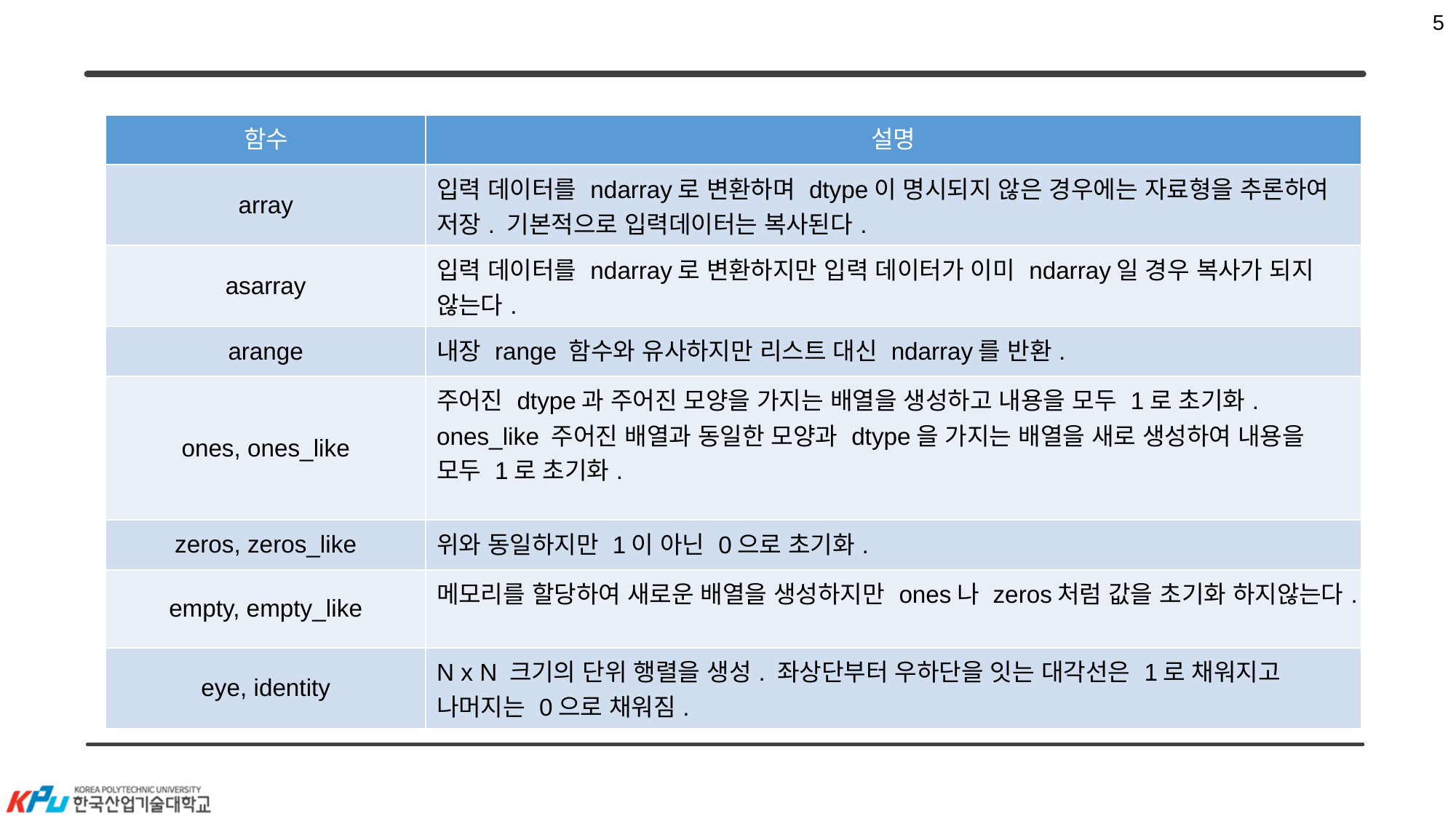

5

| 함수 | 설명 |
| --- | --- |
| array | 입력 데이터를 ndarray로 변환하며 dtype이 명시되지 않은 경우에는 자료형을 추론하여 저장. 기본적으로 입력데이터는 복사된다. |
| asarray | 입력 데이터를 ndarray로 변환하지만 입력 데이터가 이미 ndarray일 경우 복사가 되지 않는다. |
| arange | 내장 range 함수와 유사하지만 리스트 대신 ndarray를 반환. |
| ones, ones\_like | 주어진 dtype과 주어진 모양을 가지는 배열을 생성하고 내용을 모두 1로 초기화. ones\_like 주어진 배열과 동일한 모양과 dtype을 가지는 배열을 새로 생성하여 내용을 모두 1로 초기화. |
| zeros, zeros\_like | 위와 동일하지만 1이 아닌 0으로 초기화. |
| empty, empty\_like | 메모리를 할당하여 새로운 배열을 생성하지만 ones나 zeros처럼 값을 초기화 하지않는다. |
| eye, identity | N x N 크기의 단위 행렬을 생성. 좌상단부터 우하단을 잇는 대각선은 1로 채워지고 나머지는 0으로 채워짐. |